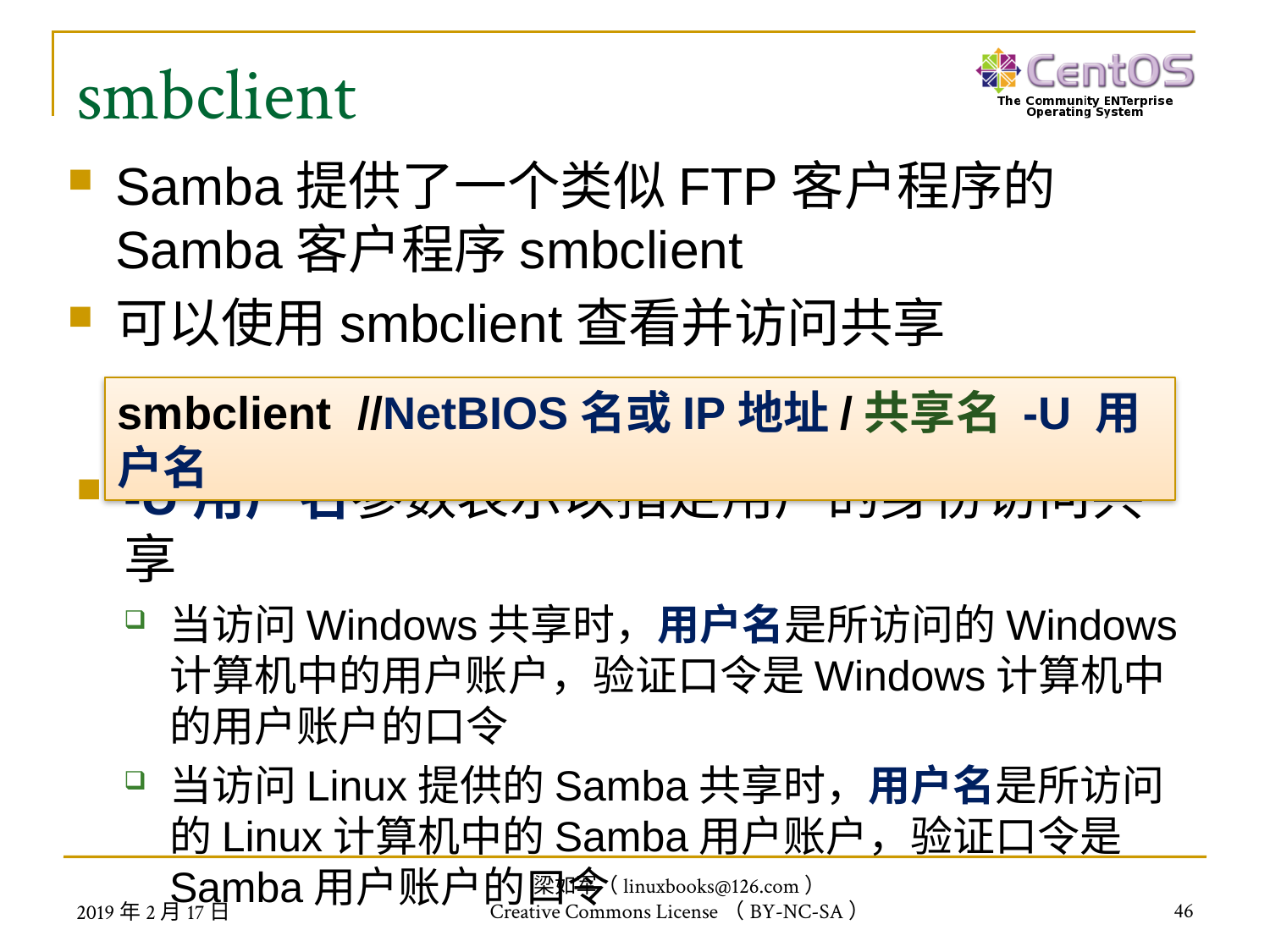

# smbclient
Samba提供了一个类似FTP客户程序的Samba客户程序smbclient
可以使用smbclient查看并访问共享
smbclient  //NetBIOS名或IP地址/共享名 -U 用户名
-U用户名参数表示以指定用户的身份访问共享
当访问Windows共享时，用户名是所访问的Windows计算机中的用户账户，验证口令是Windows计算机中的用户账户的口令
当访问Linux提供的Samba共享时，用户名是所访问的Linux计算机中的Samba用户账户，验证口令是Samba用户账户的口令
梁如军（linuxbooks@126.com）
Creative Commons License（BY-NC-SA）
2019年2月17日
46